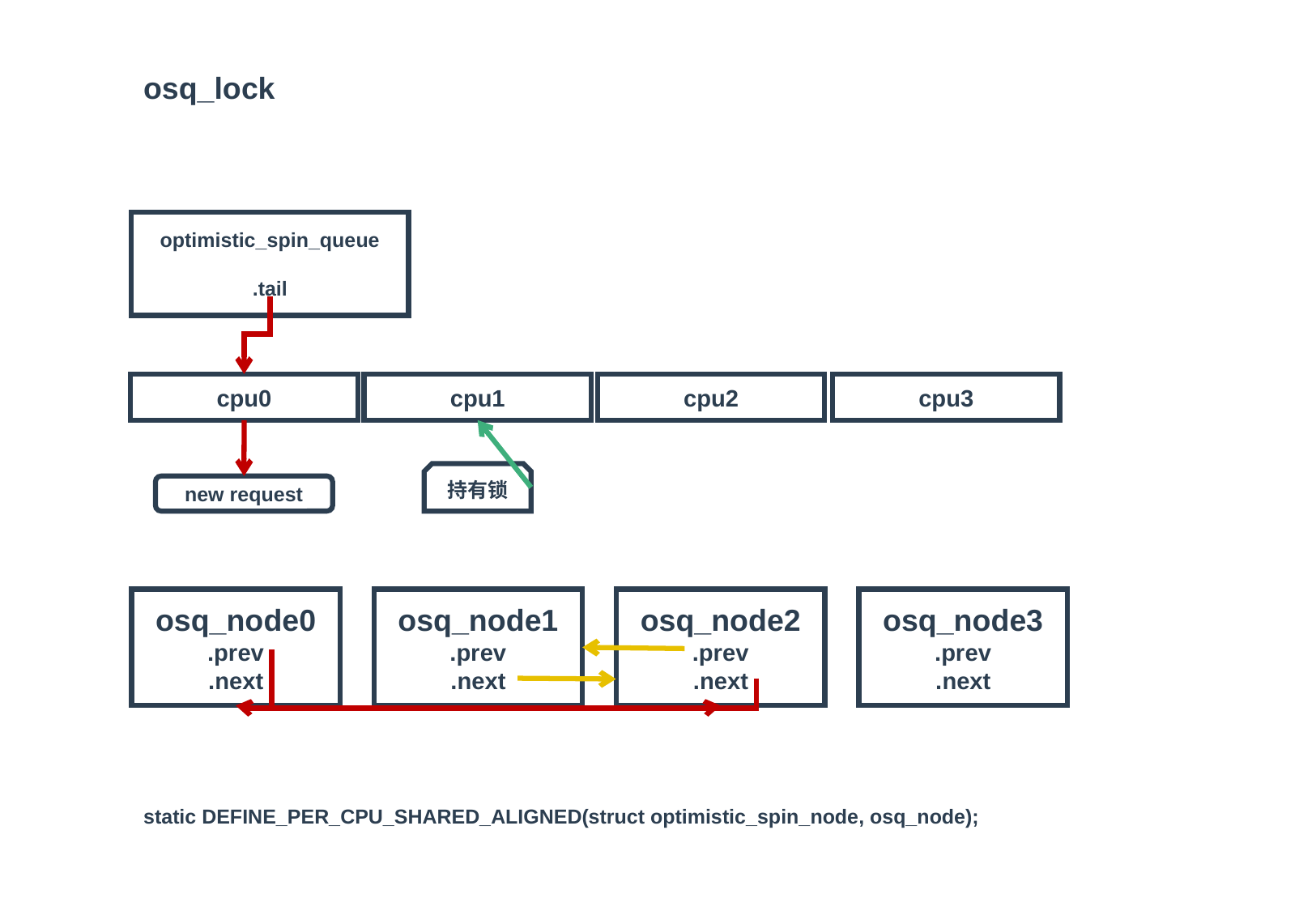

osq_lock
optimistic_spin_queue

.tail
cpu0
cpu1
cpu2
cpu3
持有锁
new request
osq_node0
.prev
.next
osq_node1
.prev
.next
osq_node2
.prev
.next
osq_node3
.prev
.next
static DEFINE_PER_CPU_SHARED_ALIGNED(struct optimistic_spin_node, osq_node);